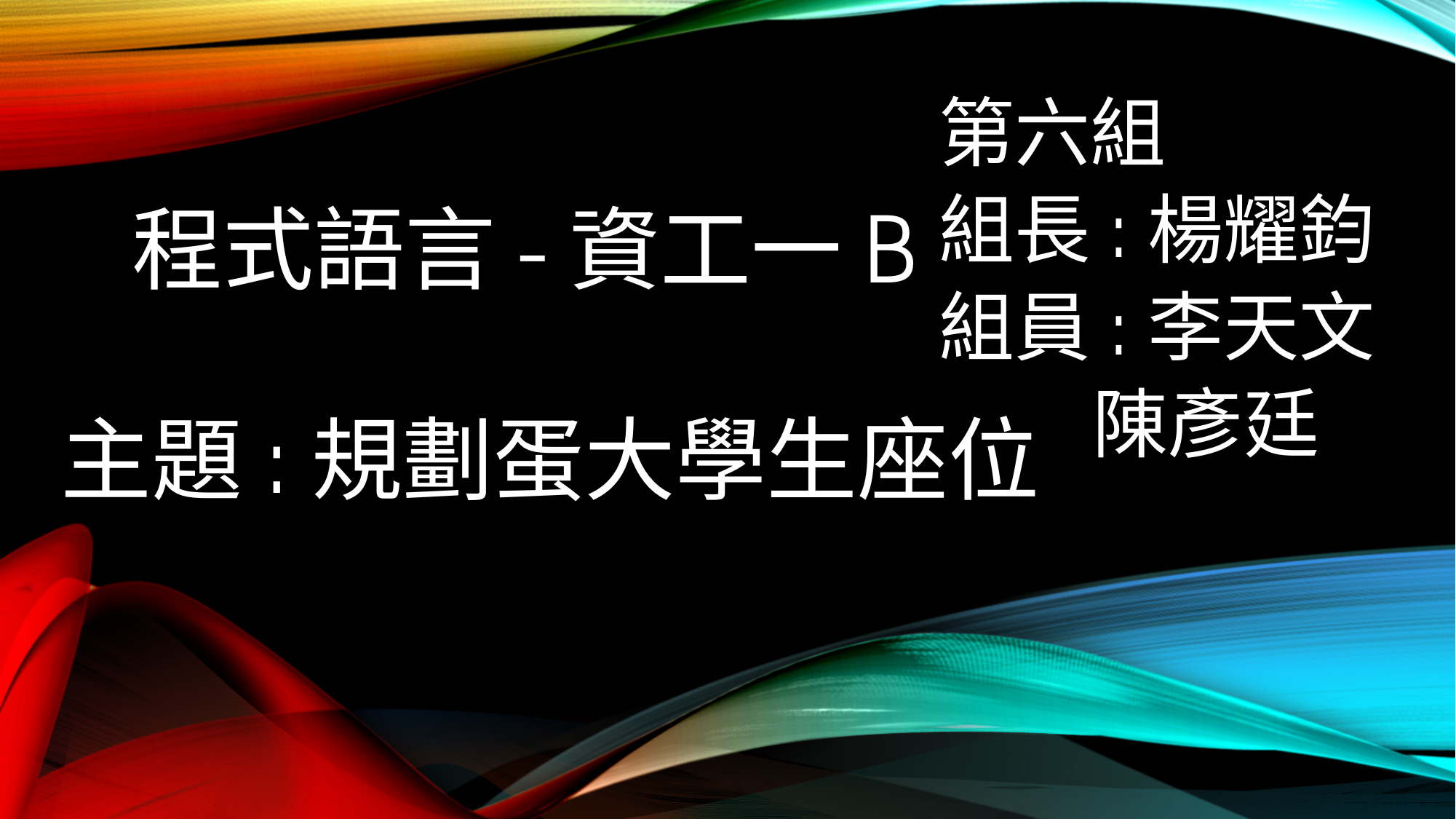

第六組
組長:楊耀鈞
組員:李天文
        陳彥廷

# 程式語言-資工一B
主題:規劃蛋大學生座位